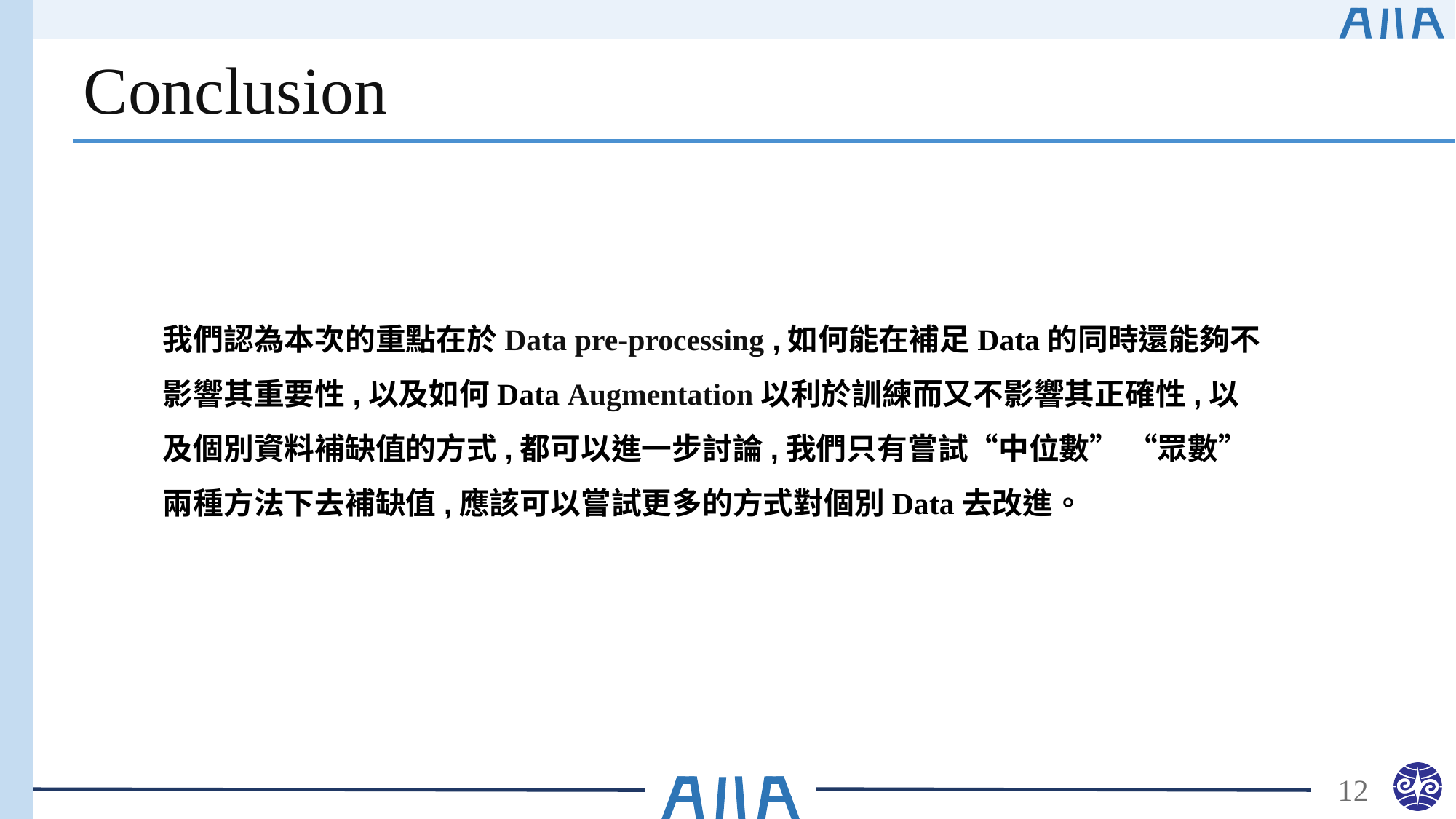

# Conclusion
我們認為本次的重點在於Data pre-processing ,如何能在補足Data的同時還能夠不影響其重要性,以及如何Data Augmentation以利於訓練而又不影響其正確性,以及個別資料補缺值的方式,都可以進一步討論,我們只有嘗試“中位數” “眾數”兩種方法下去補缺值,應該可以嘗試更多的方式對個別Data去改進。